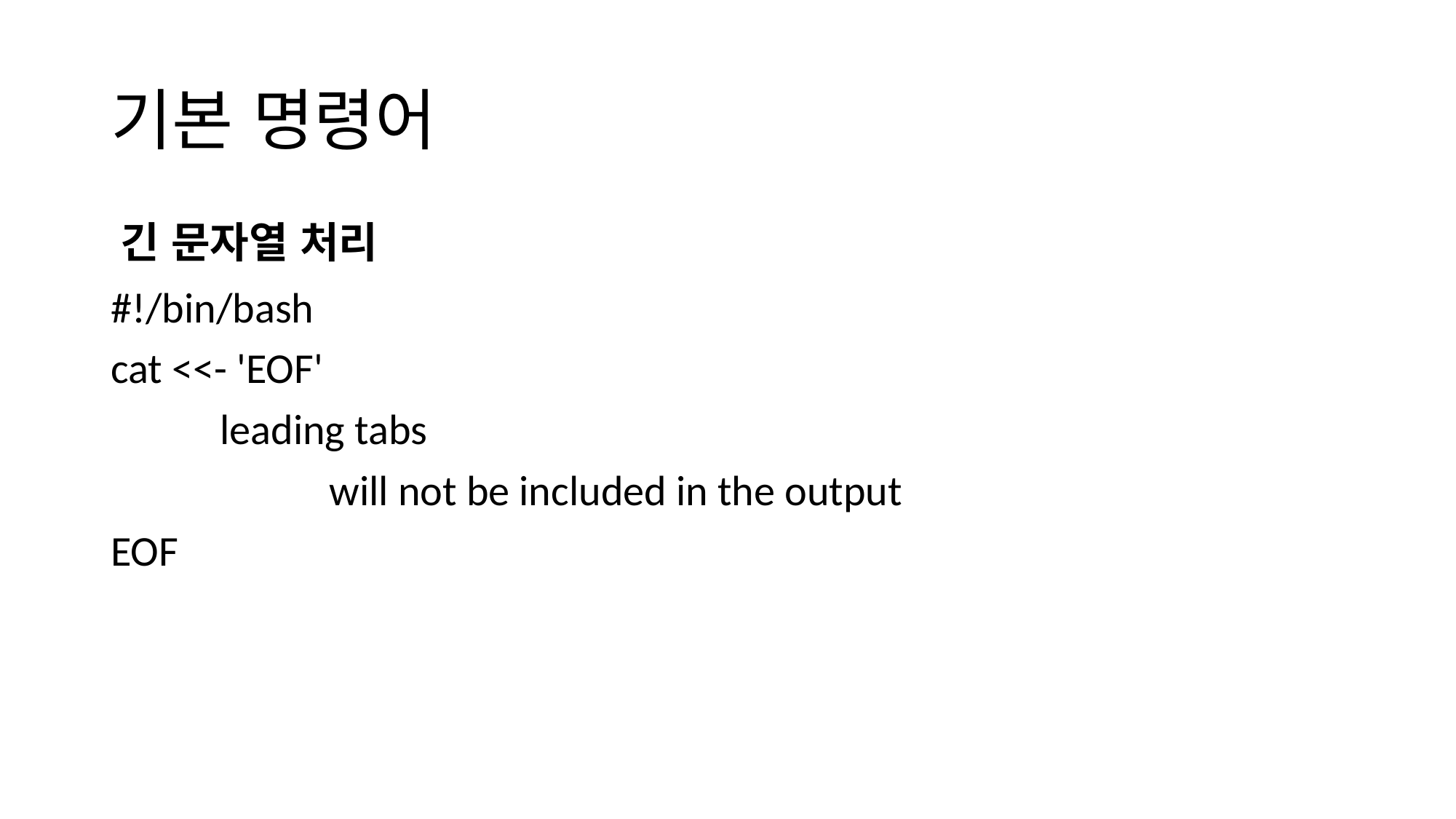

# 기본 명령어
긴 문자열 처리
#!/bin/bash
cat <<- 'EOF'
	leading tabs
		will not be included in the output
EOF